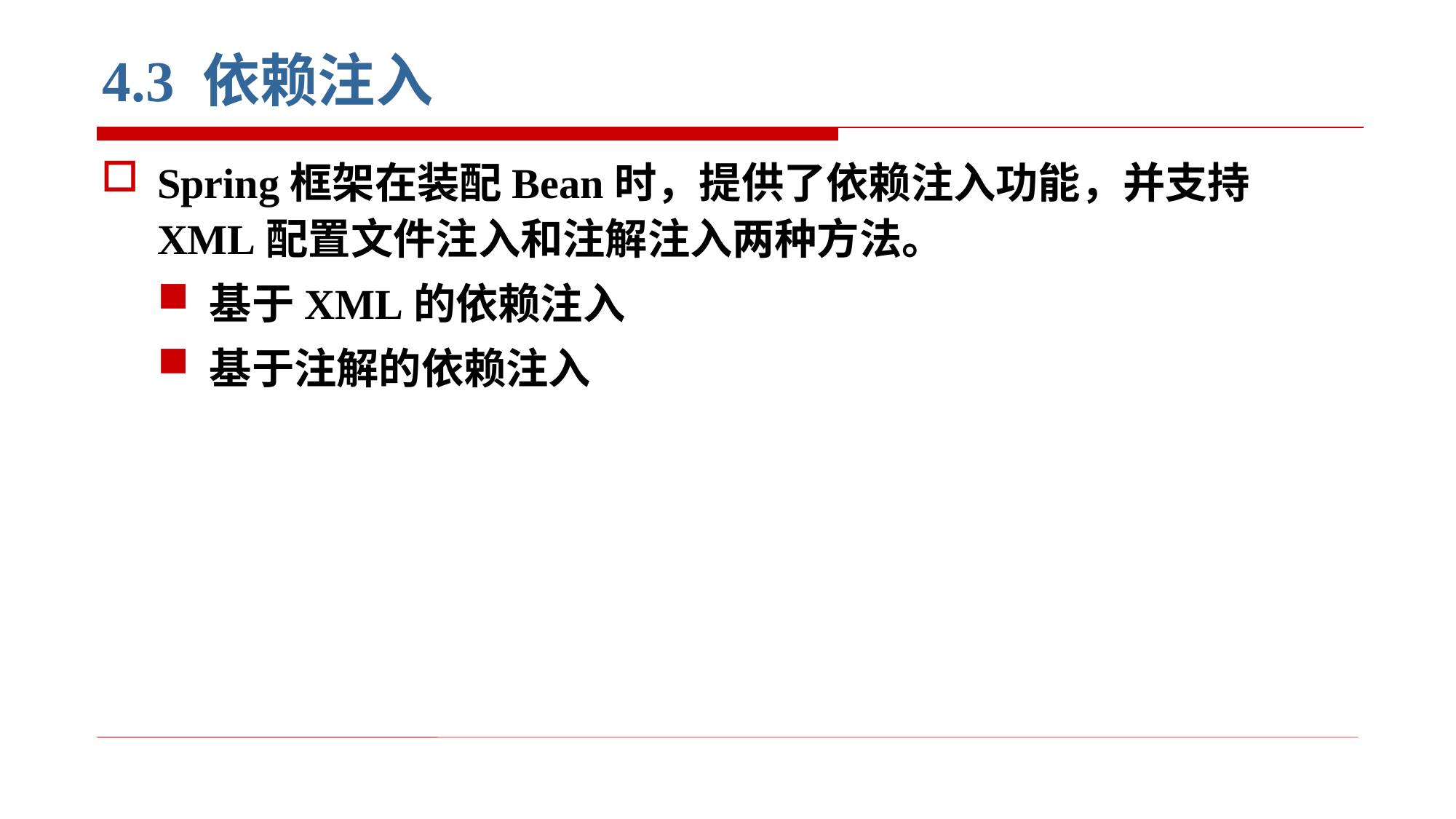

# 4.3 依赖注入
Spring框架在装配Bean时，提供了依赖注入功能，并支持XML配置文件注入和注解注入两种方法。
基于XML的依赖注入
基于注解的依赖注入
17